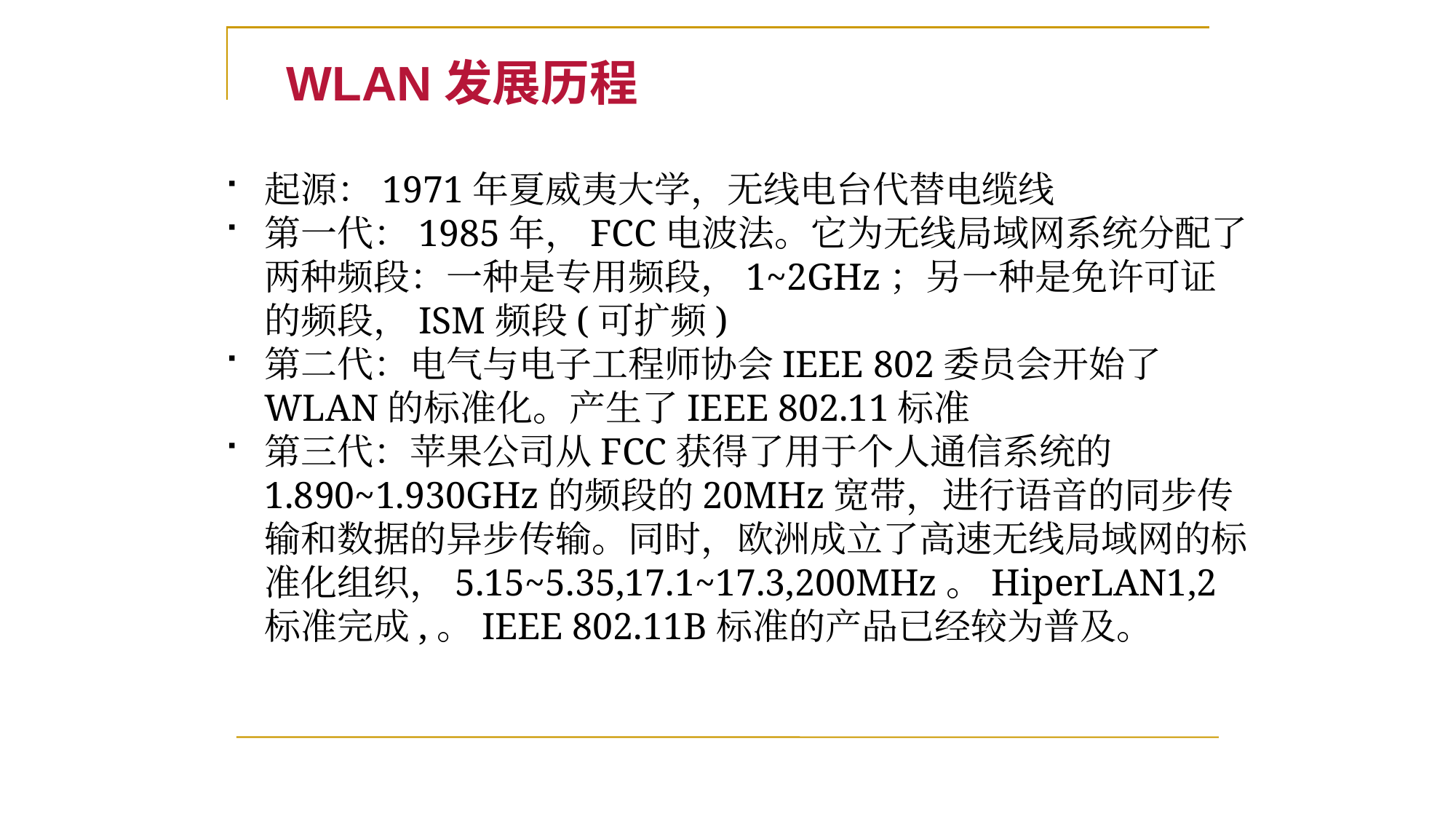

WLAN发展历程
起源：1971年夏威夷大学，无线电台代替电缆线
第一代：1985年，FCC电波法。它为无线局域网系统分配了两种频段：一种是专用频段，1~2GHz；另一种是免许可证的频段，ISM频段(可扩频)
第二代：电气与电子工程师协会IEEE 802委员会开始了WLAN的标准化。产生了IEEE 802.11标准
第三代：苹果公司从FCC获得了用于个人通信系统的1.890~1.930GHz的频段的20MHz宽带，进行语音的同步传输和数据的异步传输。同时，欧洲成立了高速无线局域网的标准化组织，5.15~5.35,17.1~17.3,200MHz。HiperLAN1,2标准完成,。IEEE 802.11B标准的产品已经较为普及。